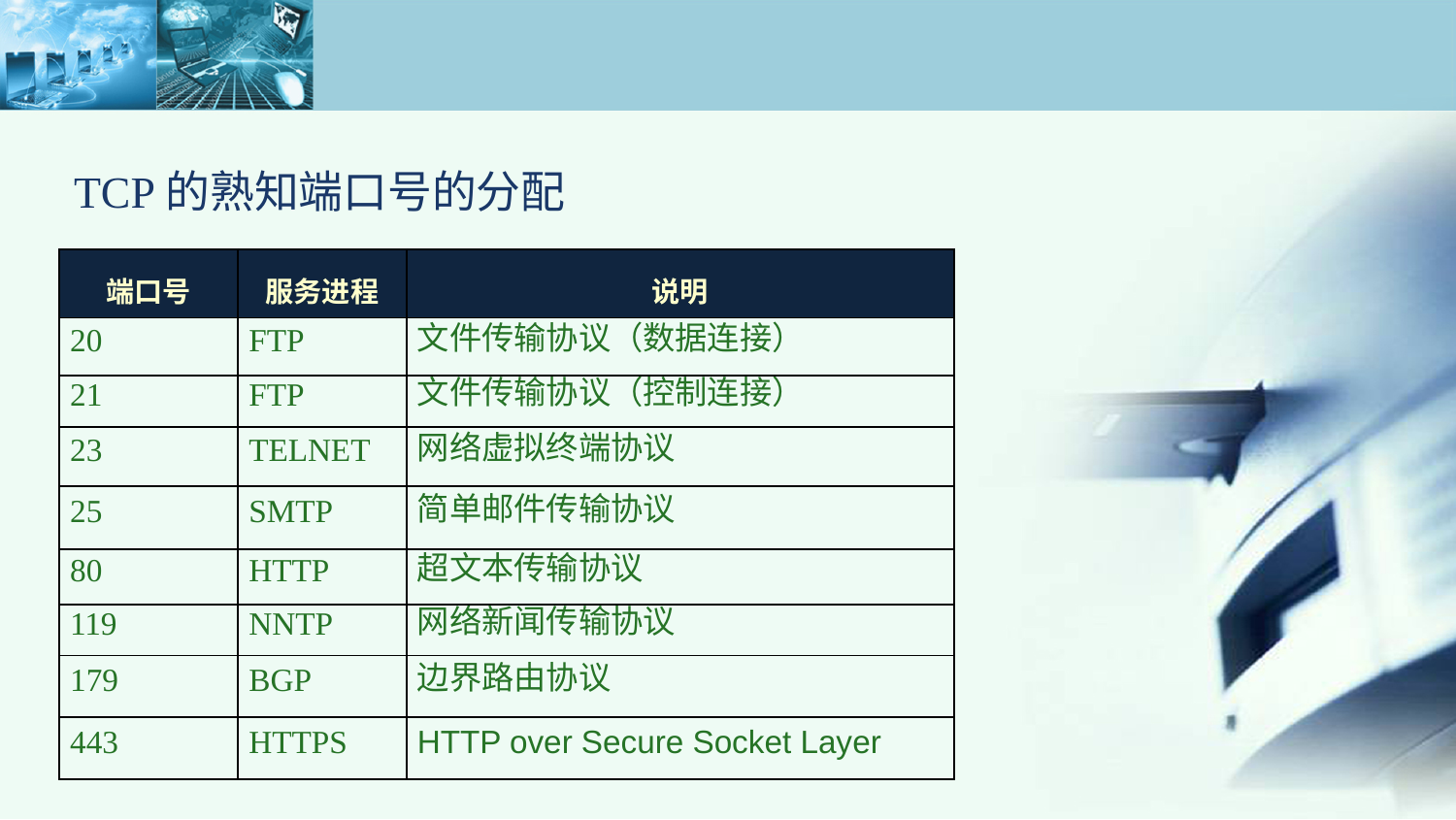

TCP的熟知端口号的分配
| 端口号 | 服务进程 | 说明 |
| --- | --- | --- |
| 20 | FTP | 文件传输协议（数据连接） |
| 21 | FTP | 文件传输协议（控制连接） |
| 23 | TELNET | 网络虚拟终端协议 |
| 25 | SMTP | 简单邮件传输协议 |
| 80 | HTTP | 超文本传输协议 |
| 119 | NNTP | 网络新闻传输协议 |
| 179 | BGP | 边界路由协议 |
| 443 | HTTPS | HTTP over Secure Socket Layer |